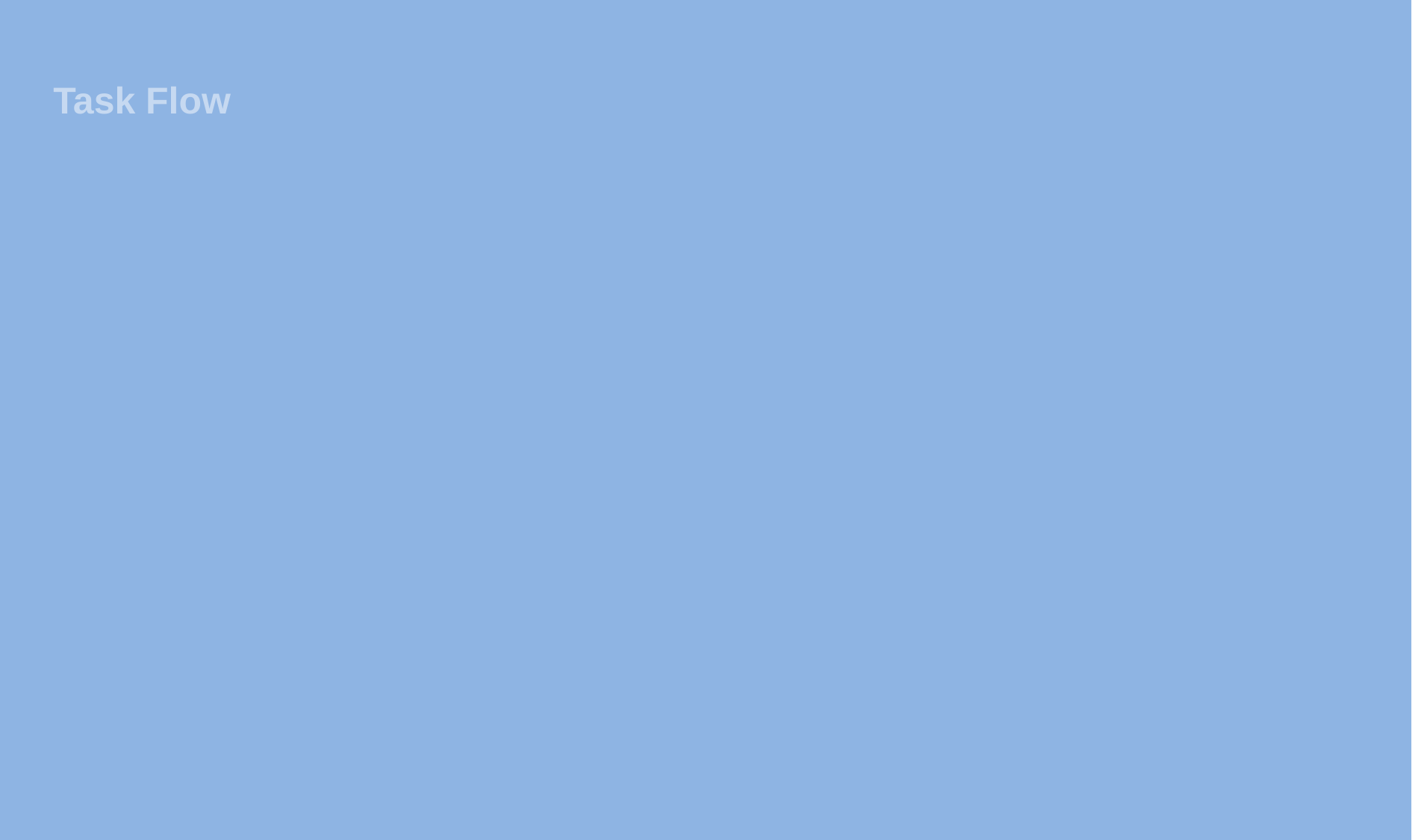

회사탈출 프로젝트
Task Flow
7. 주변 정보